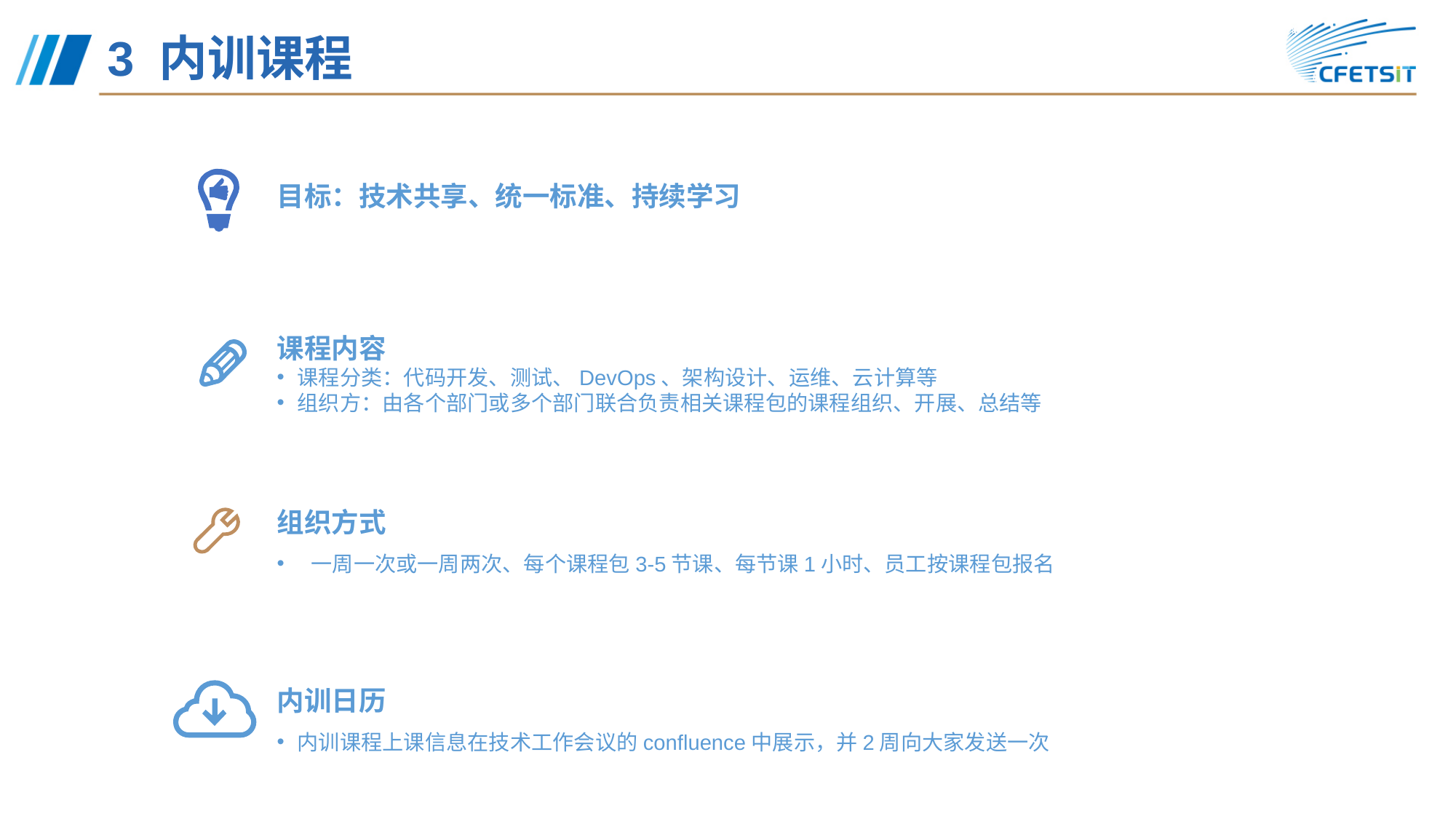

# 3 内训课程

目标：技术共享、统一标准、持续学习
课程内容
课程分类：代码开发、测试、DevOps、架构设计、运维、云计算等
组织方：由各个部门或多个部门联合负责相关课程包的课程组织、开展、总结等

组织方式
一周一次或一周两次、每个课程包3-5节课、每节课1小时、员工按课程包报名

内训日历
内训课程上课信息在技术工作会议的confluence中展示，并2周向大家发送一次